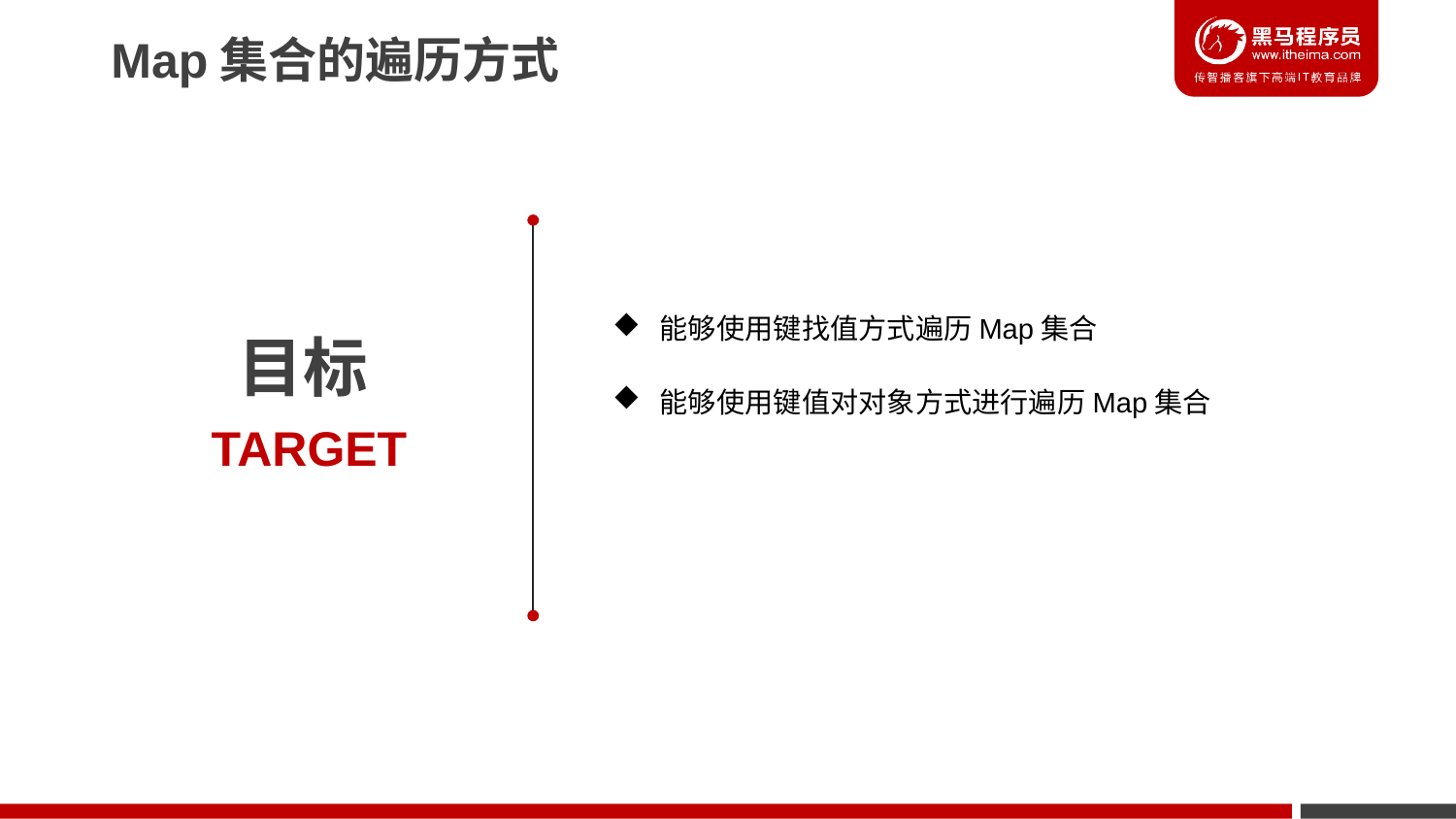

# Map集合的遍历方式
 能够使用键找值方式遍历Map集合
 能够使用键值对对象方式进行遍历Map集合